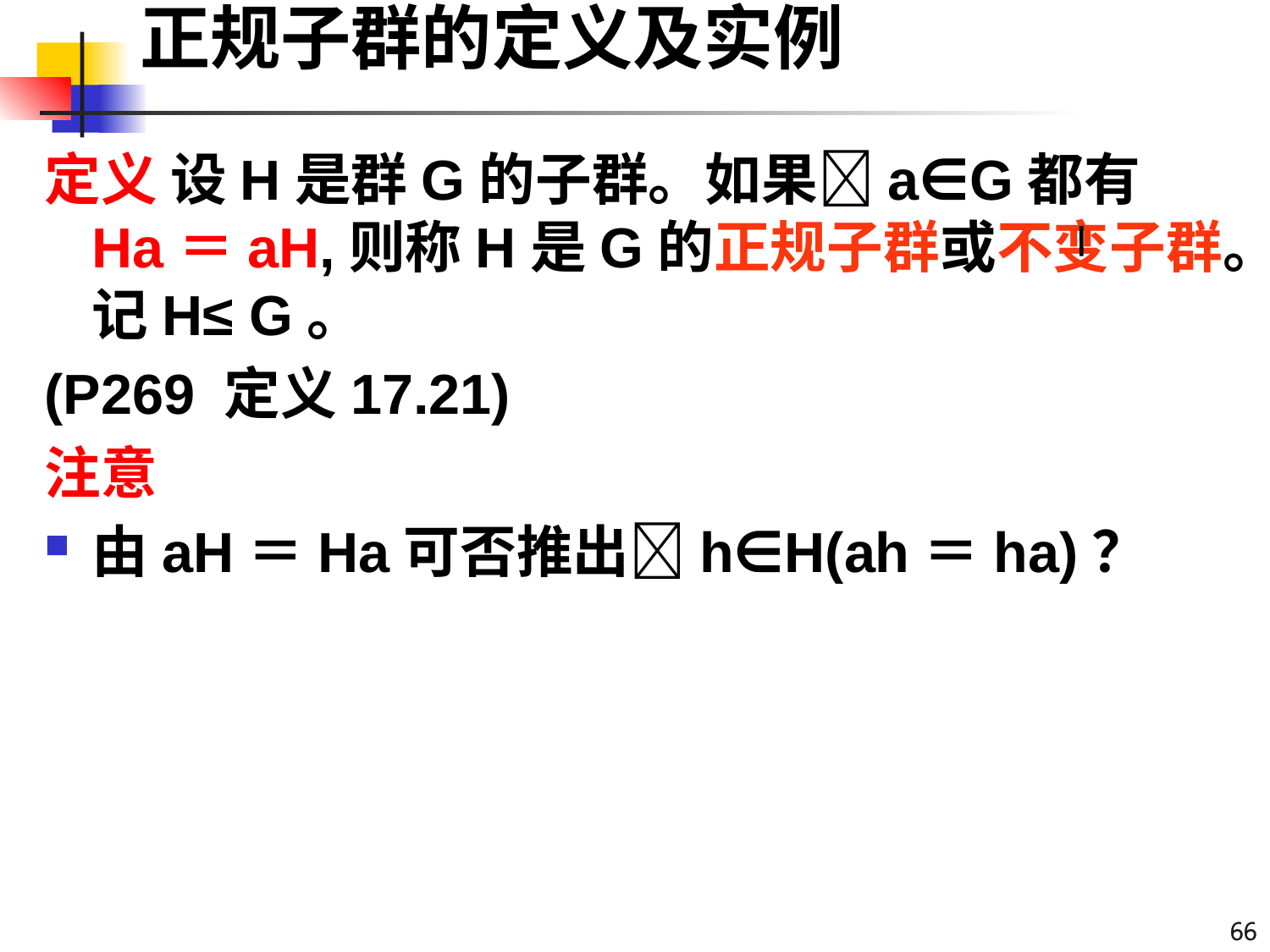

# 正规子群的定义及实例
定义 设H是群G的子群。如果∀a∈G都有Ha＝aH,则称H是G的正规子群或不变子群。记H≤ G。
(P269 定义17.21)
注意
由aH＝Ha可否推出∀h∈H(ah＝ha)？

66